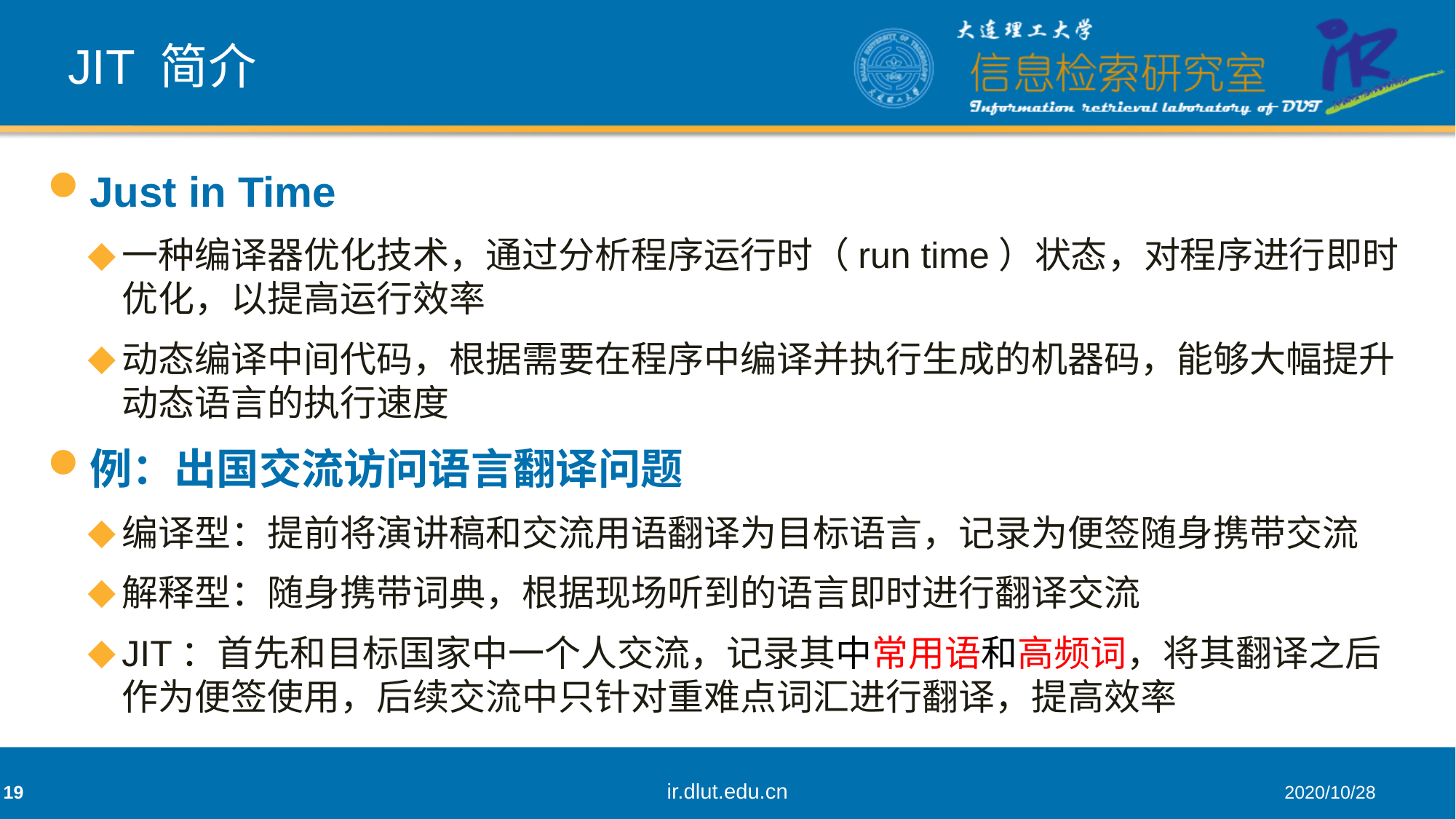

# JIT 简介
Just in Time
一种编译器优化技术，通过分析程序运行时（run time）状态，对程序进行即时优化，以提高运行效率
动态编译中间代码，根据需要在程序中编译并执行生成的机器码，能够大幅提升动态语言的执行速度
例：出国交流访问语言翻译问题
编译型：提前将演讲稿和交流用语翻译为目标语言，记录为便签随身携带交流
解释型：随身携带词典，根据现场听到的语言即时进行翻译交流
JIT：首先和目标国家中一个人交流，记录其中常用语和高频词，将其翻译之后作为便签使用，后续交流中只针对重难点词汇进行翻译，提高效率